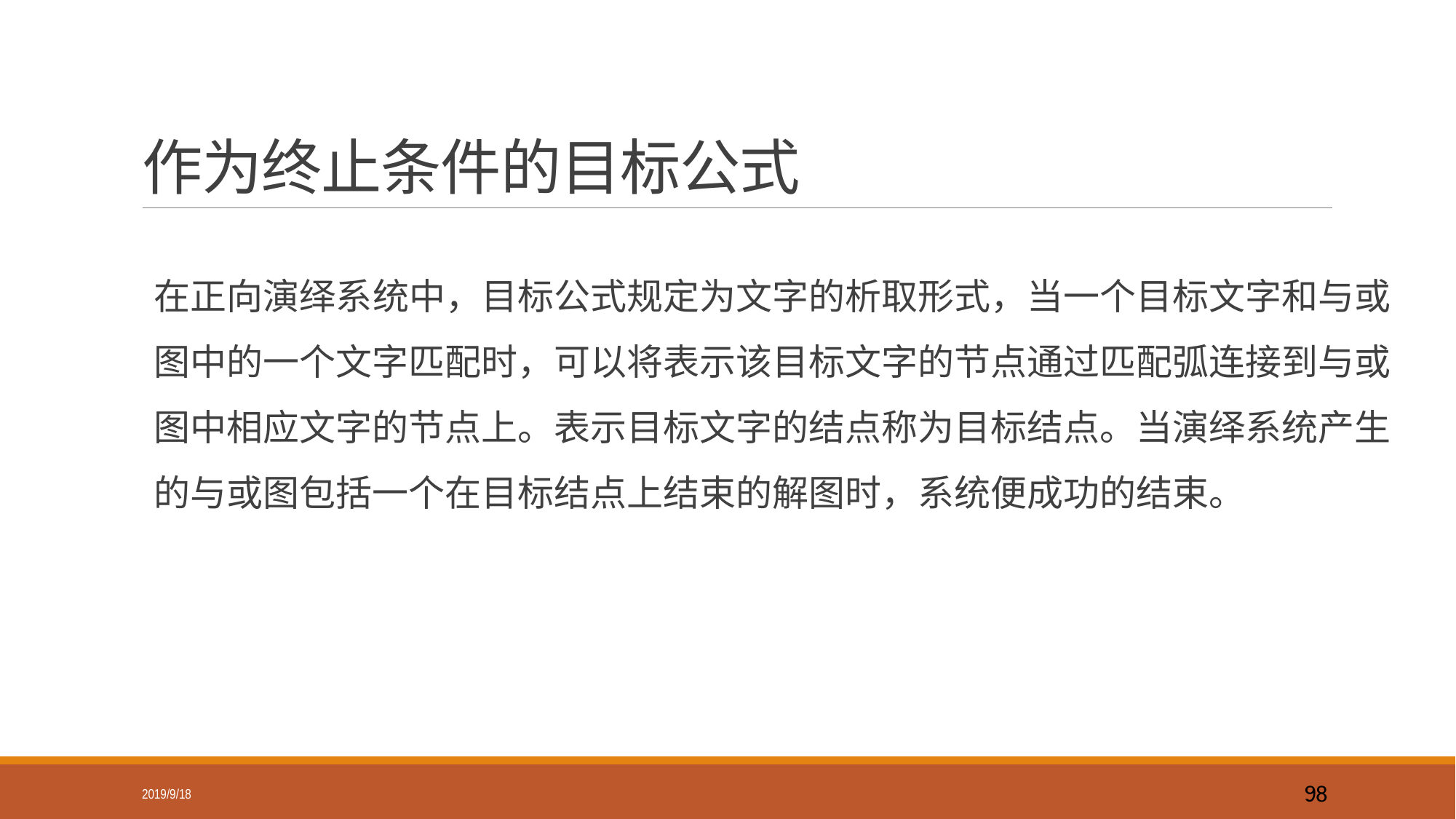

# 作为终止条件的目标公式
在正向演绎系统中，目标公式规定为文字的析取形式，当一个目标文字和与或图中的一个文字匹配时，可以将表示该目标文字的节点通过匹配弧连接到与或图中相应文字的节点上。表示目标文字的结点称为目标结点。当演绎系统产生的与或图包括一个在目标结点上结束的解图时，系统便成功的结束。

2019/9/18
98